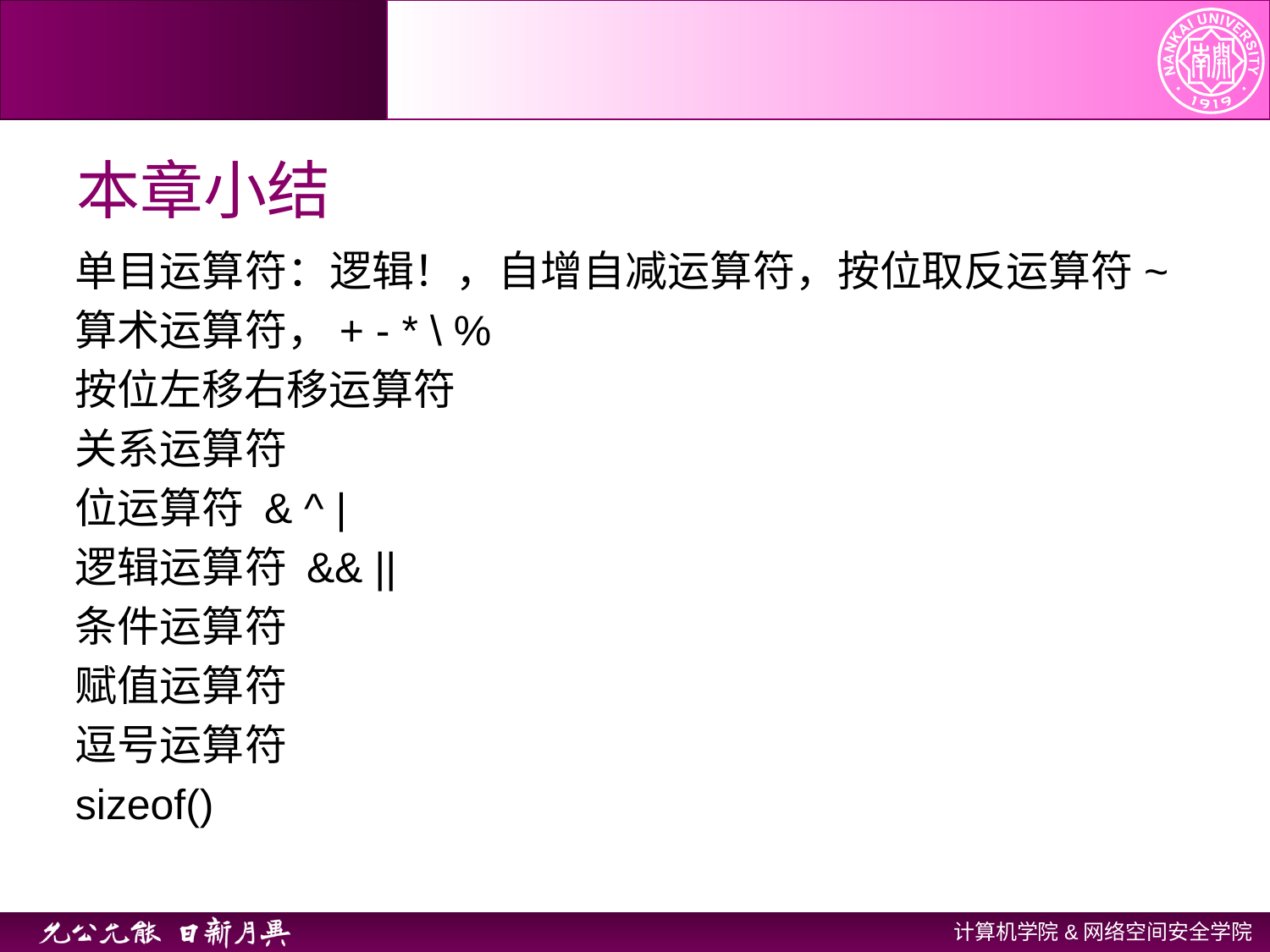

# 本章小结
单目运算符：逻辑！，自增自减运算符，按位取反运算符~
算术运算符，+ - * \ %
按位左移右移运算符
关系运算符
位运算符 & ^ |
逻辑运算符 && ||
条件运算符
赋值运算符
逗号运算符
sizeof()